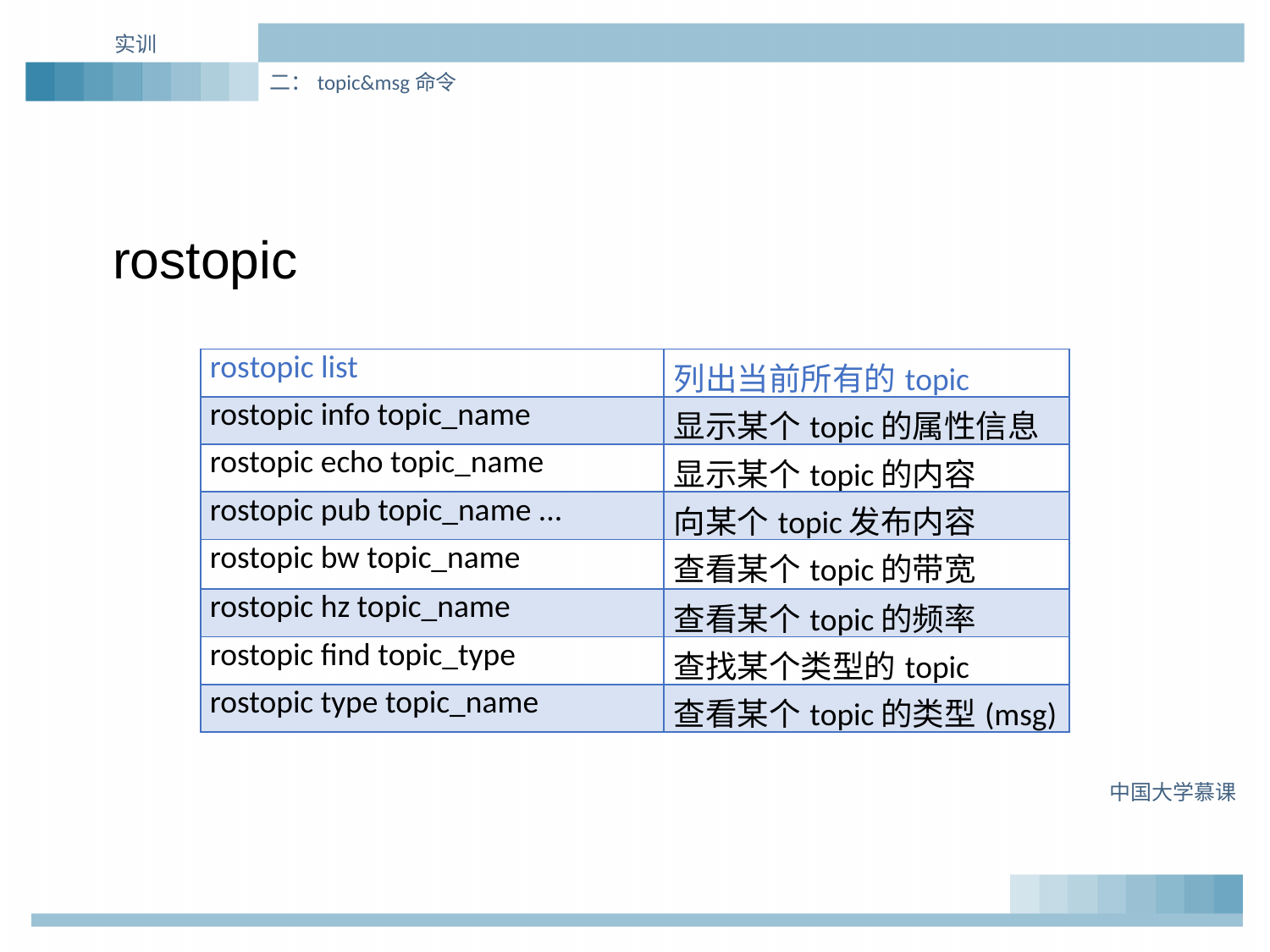

实训
二：topic&msg命令

rostopic
| rostopic list | 列出当前所有的topic |
| --- | --- |
| rostopic info topic\_name | 显示某个topic的属性信息 |
| rostopic echo topic\_name | 显示某个topic的内容 |
| rostopic pub topic\_name ... | 向某个topic发布内容 |
| rostopic bw topic\_name | 查看某个topic的带宽 |
| rostopic hz topic\_name | 查看某个topic的频率 |
| rostopic find topic\_type | 查找某个类型的topic |
| rostopic type topic\_name | 查看某个topic的类型(msg) |
中国大学慕课